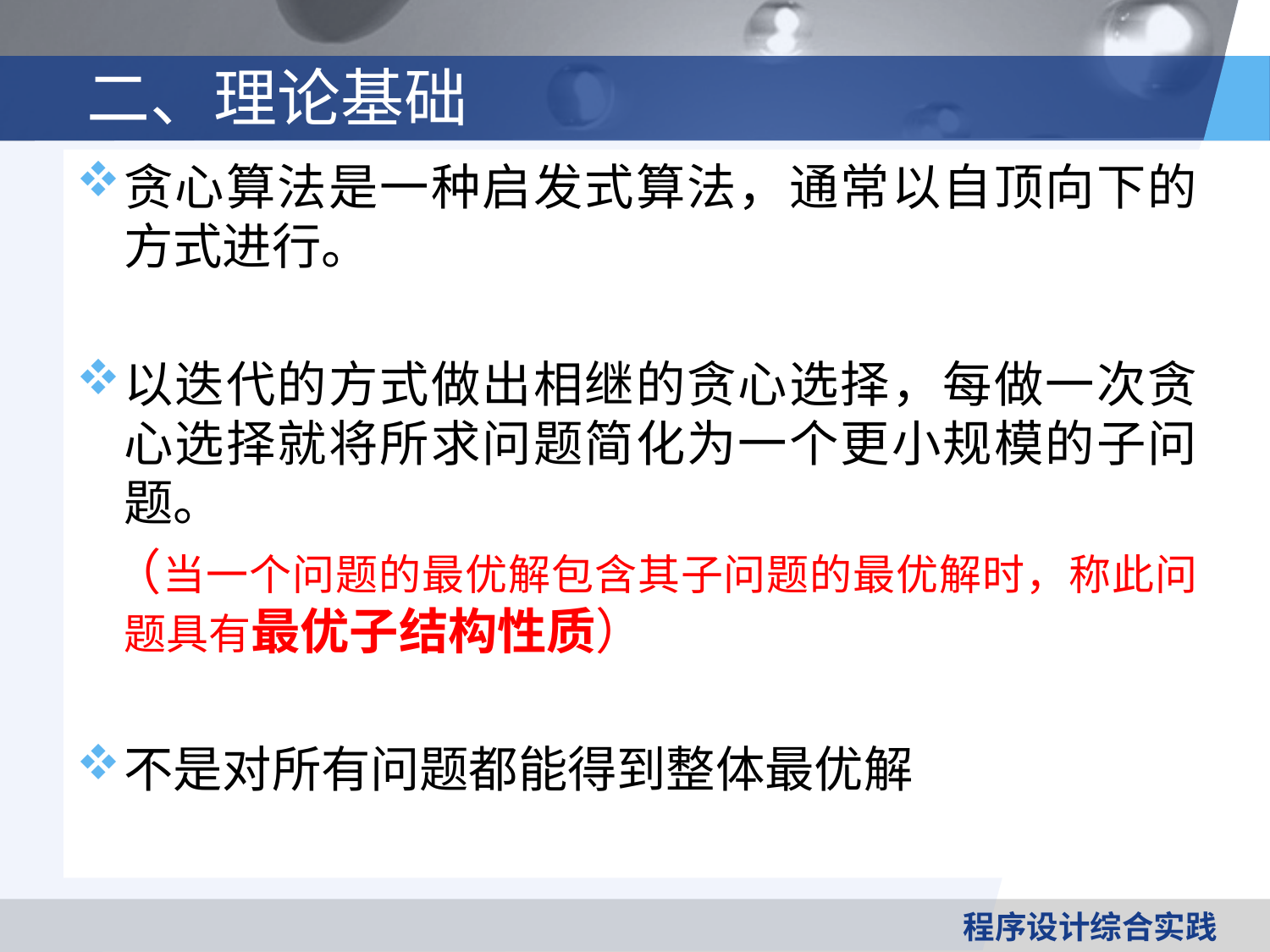

# 二、理论基础
贪心算法是一种启发式算法，通常以自顶向下的方式进行。

以迭代的方式做出相继的贪心选择，每做一次贪心选择就将所求问题简化为一个更小规模的子问题。
  （当一个问题的最优解包含其子问题的最优解时，称此问题具有最优子结构性质）

不是对所有问题都能得到整体最优解